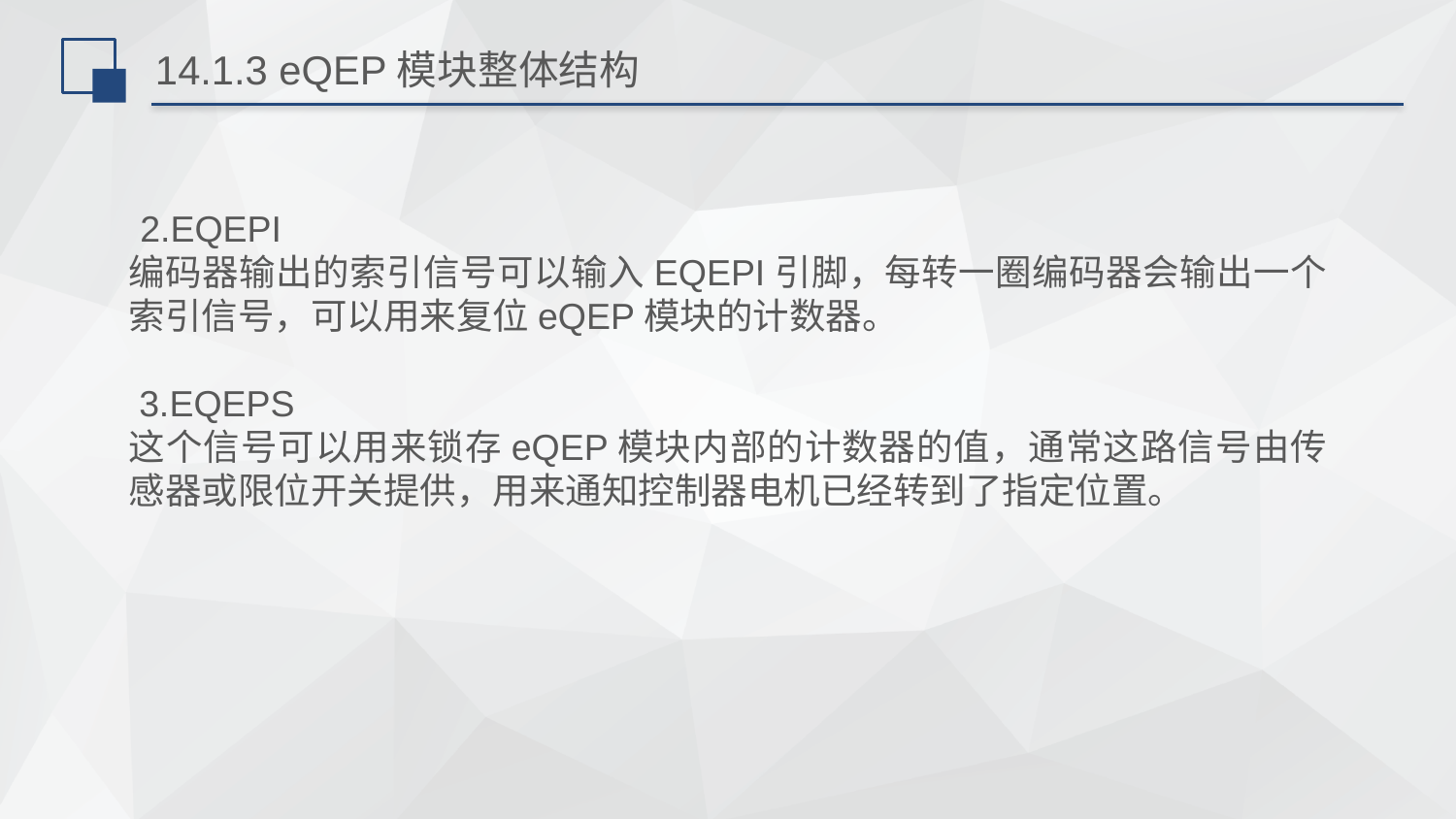

# 14.1.3 eQEP模块整体结构
 2.EQEPI
编码器输出的索引信号可以输入EQEPI引脚，每转一圈编码器会输出一个索引信号，可以用来复位eQEP模块的计数器。

 3.EQEPS
这个信号可以用来锁存eQEP模块内部的计数器的值，通常这路信号由传感器或限位开关提供，用来通知控制器电机已经转到了指定位置。